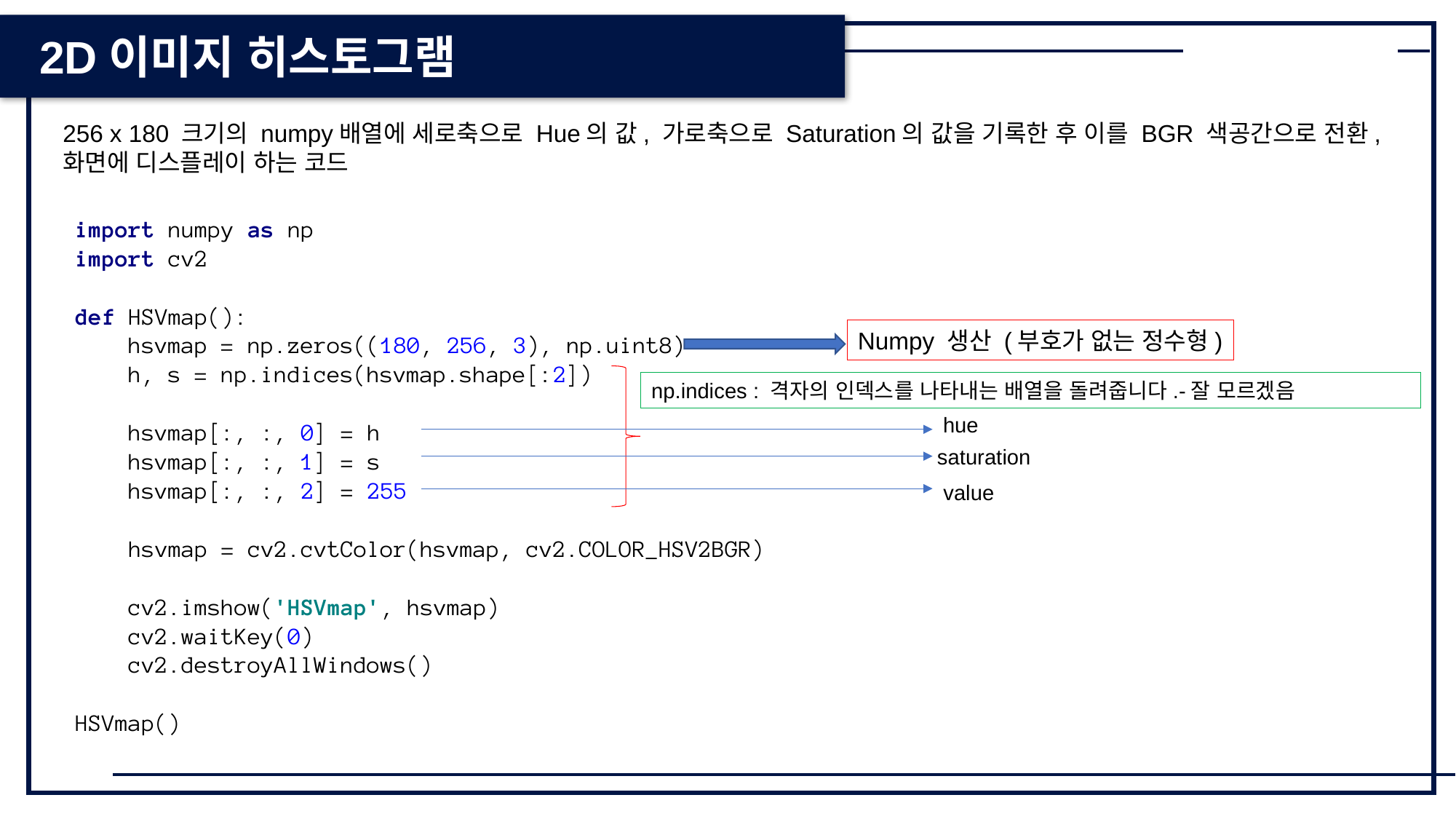

2D이미지 히스토그램
256 x 180 크기의 numpy배열에 세로축으로 Hue의 값, 가로축으로 Saturation의 값을 기록한 후 이를 BGR 색공간으로 전환, 화면에 디스플레이 하는 코드
import numpy as np
import cv2
def HSVmap():
    hsvmap = np.zeros((180, 256, 3), np.uint8)
    h, s = np.indices(hsvmap.shape[:2])
    hsvmap[:, :, 0] = h
    hsvmap[:, :, 1] = s
    hsvmap[:, :, 2] = 255
    hsvmap = cv2.cvtColor(hsvmap, cv2.COLOR_HSV2BGR)
    cv2.imshow('HSVmap', hsvmap)
    cv2.waitKey(0)
    cv2.destroyAllWindows()
HSVmap()
Numpy 생산 (부호가 없는 정수형)

np.indices : 격자의 인덱스를 나타내는 배열을 돌려줍니다.-잘 모르겠음
hue
saturation
value